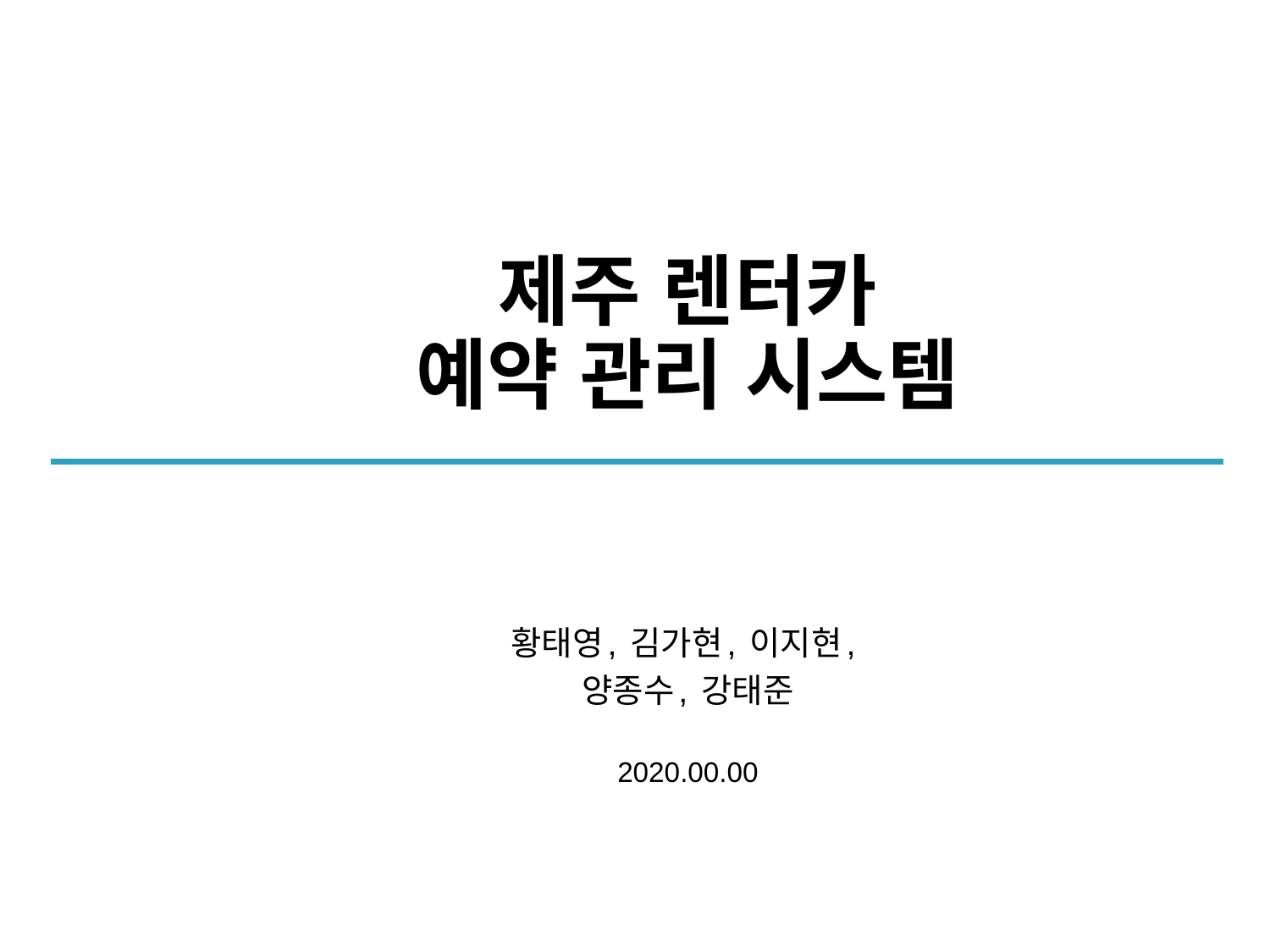

제주 렌터카
예약 관리 시스템
황태영, 김가현, 이지현,
양종수, 강태준

2020.00.00